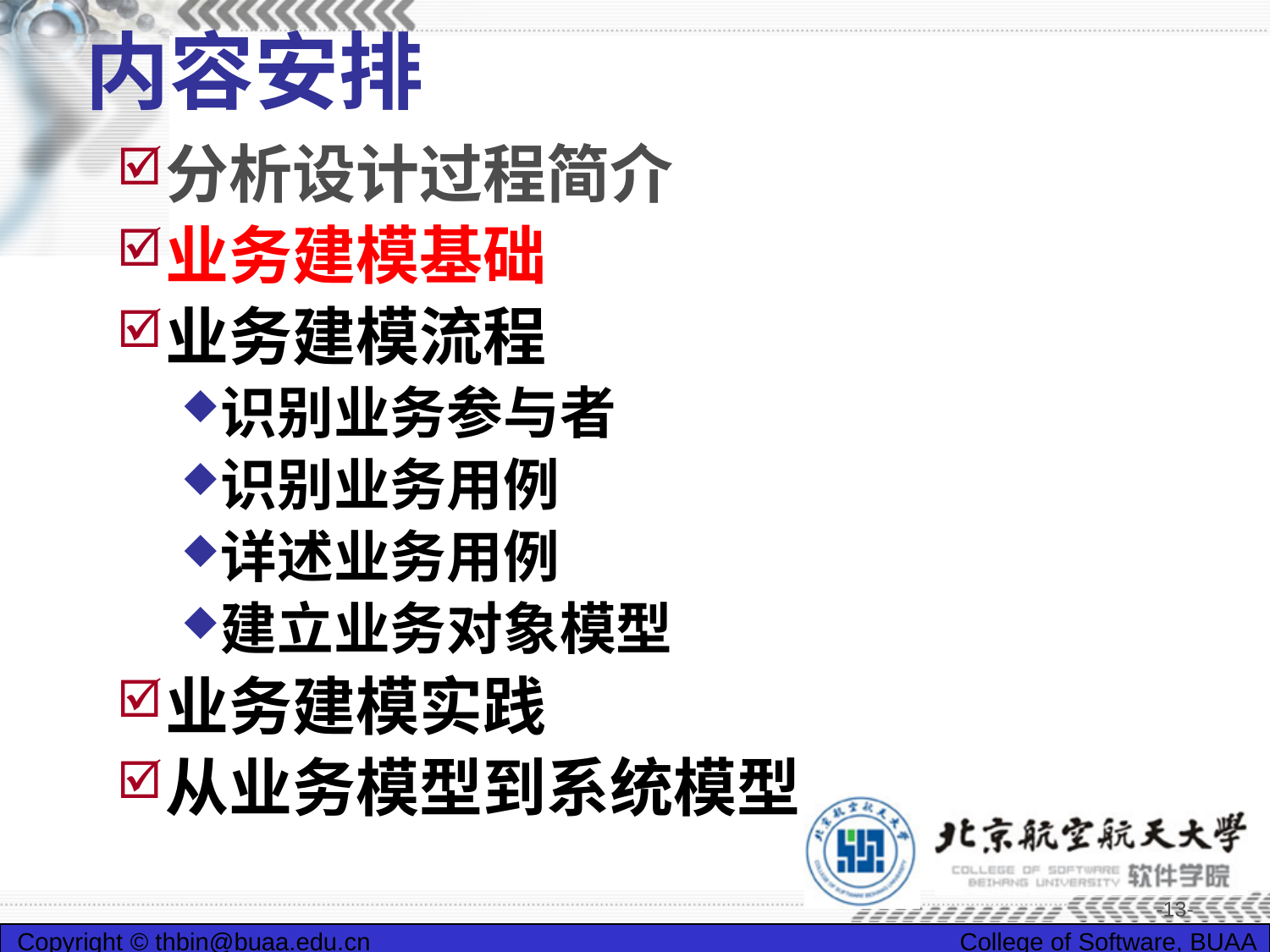

# 内容安排
分析设计过程简介
业务建模基础
业务建模流程
识别业务参与者
识别业务用例
详述业务用例
建立业务对象模型
业务建模实践
从业务模型到系统模型
-13-